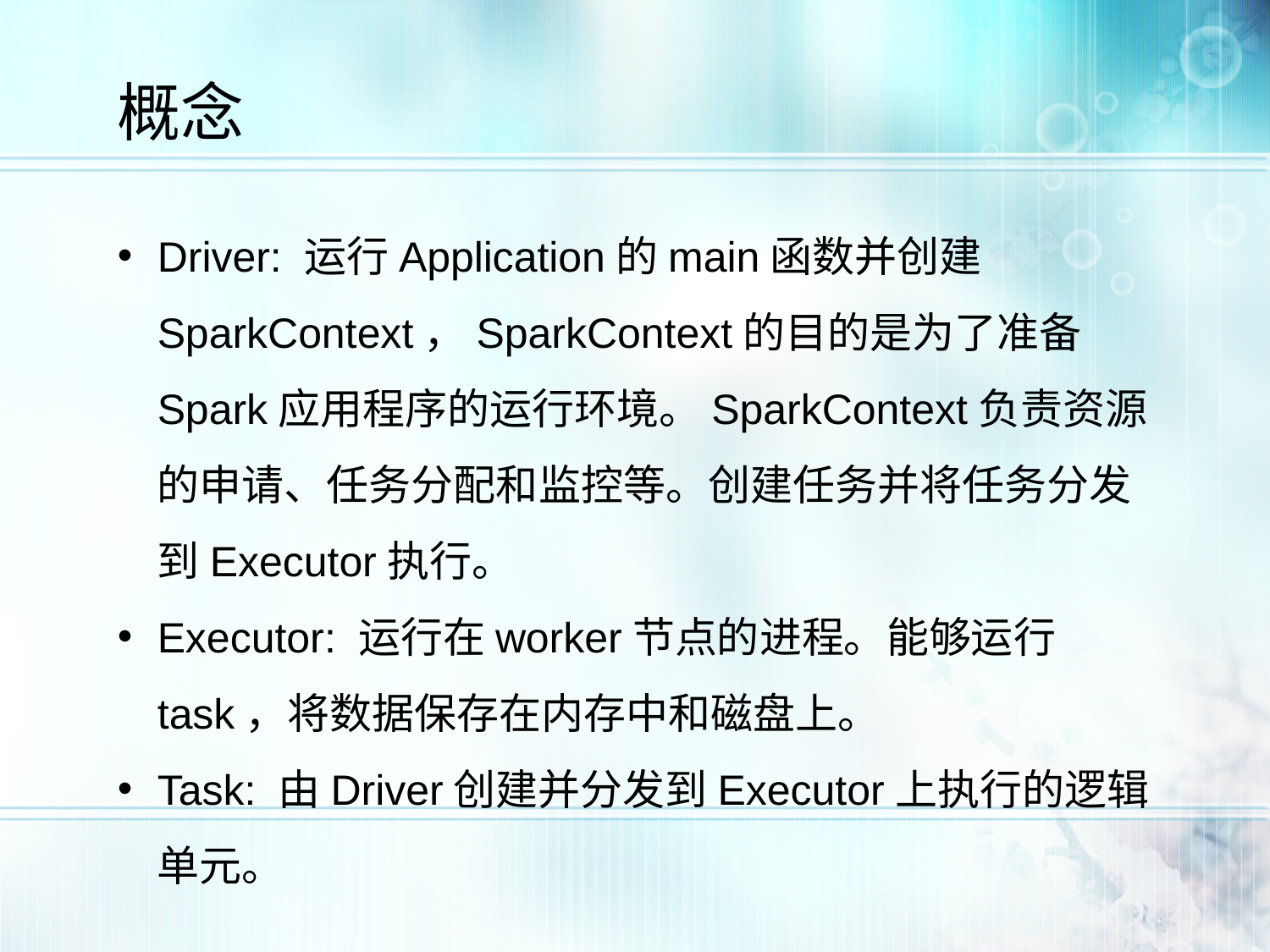

概念
Driver: 运行Application的main函数并创建SparkContext，SparkContext的目的是为了准备Spark应用程序的运行环境。SparkContext负责资源的申请、任务分配和监控等。创建任务并将任务分发到Executor执行。
Executor: 运行在worker节点的进程。能够运行task，将数据保存在内存中和磁盘上。
Task: 由Driver创建并分发到Executor上执行的逻辑单元。